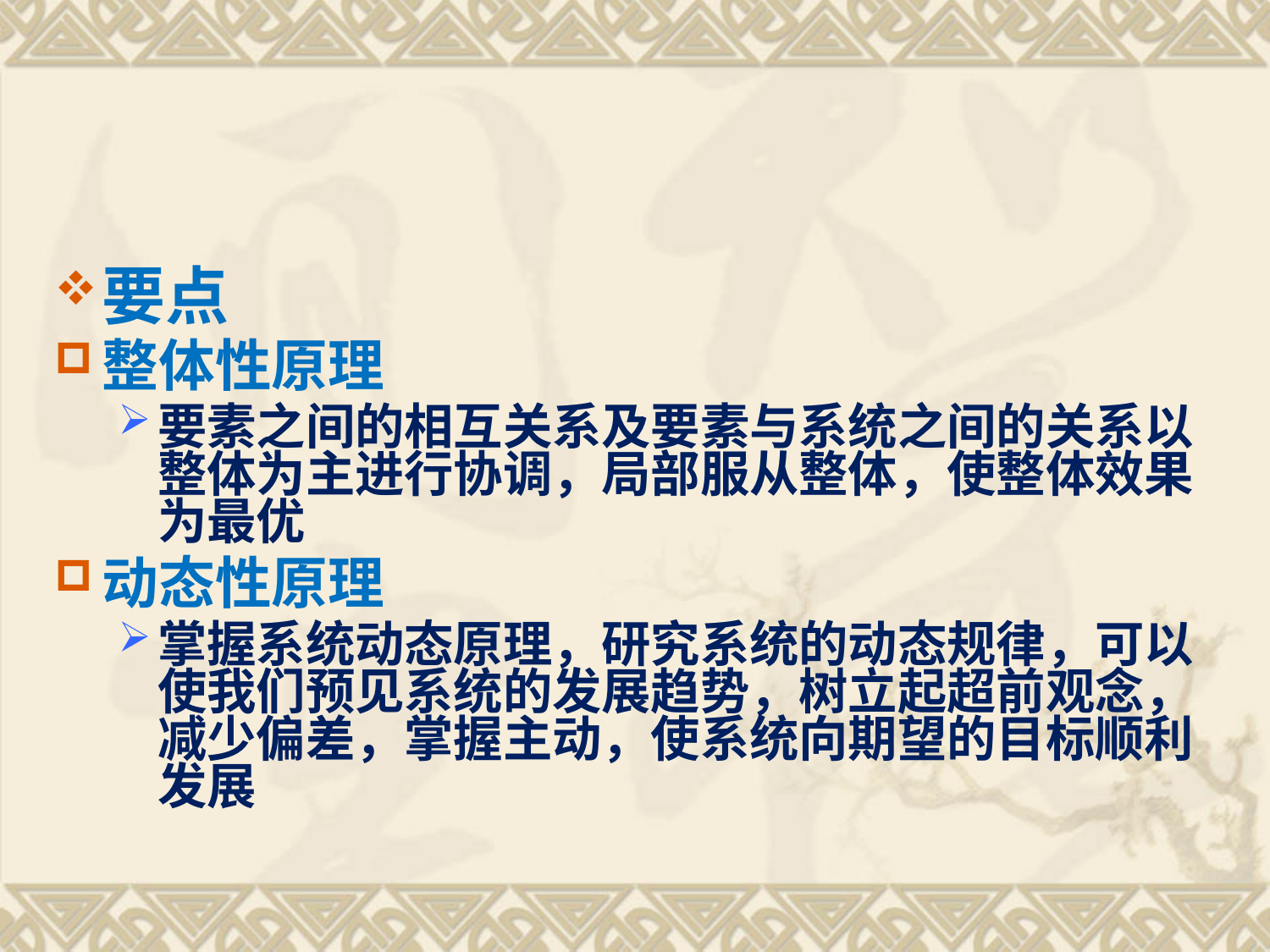

#
要点
整体性原理
要素之间的相互关系及要素与系统之间的关系以整体为主进行协调，局部服从整体，使整体效果为最优
动态性原理
掌握系统动态原理，研究系统的动态规律，可以使我们预见系统的发展趋势，树立起超前观念，减少偏差，掌握主动，使系统向期望的目标顺利发展